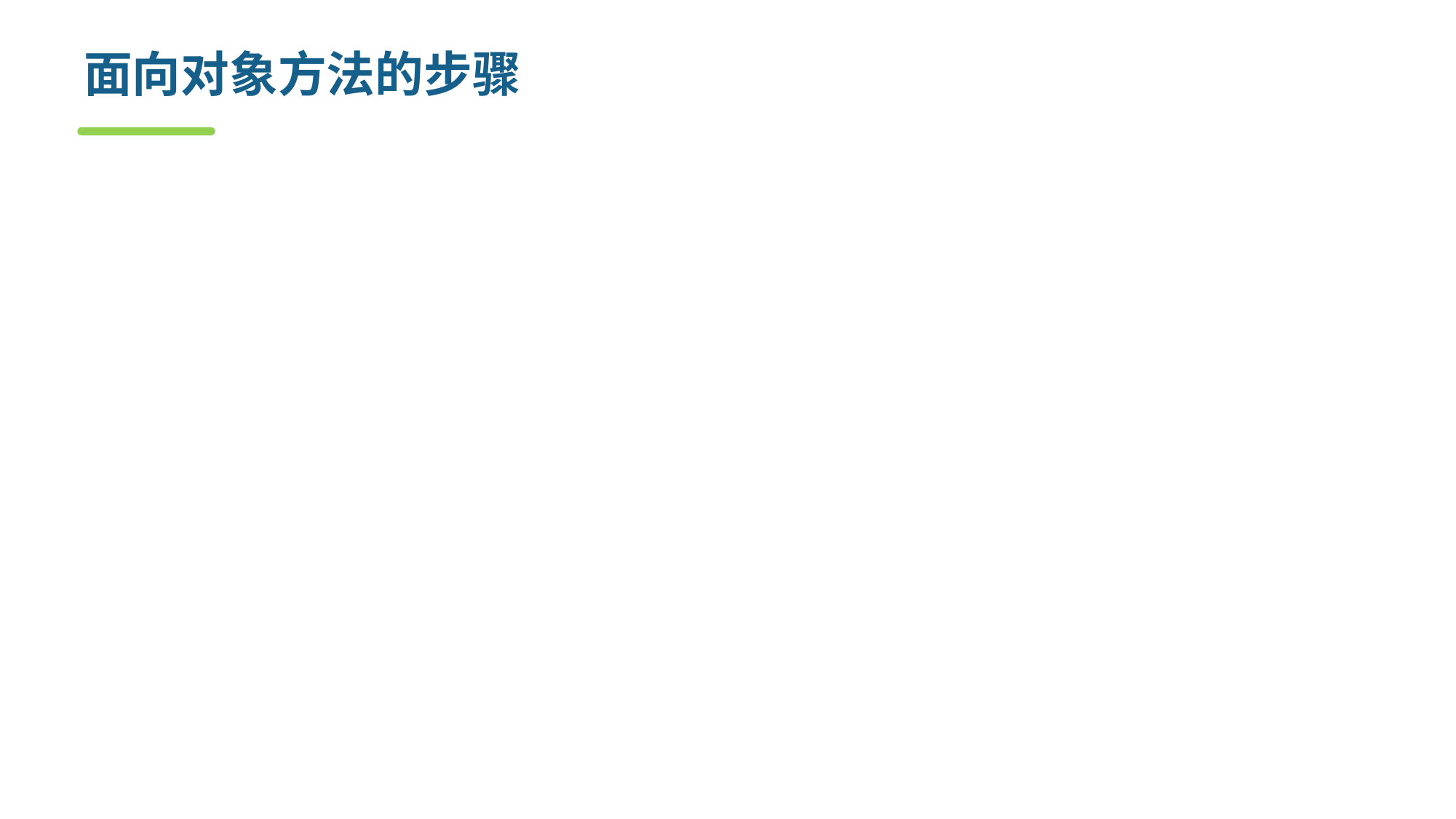

# 面向对象方法的步骤
面向对象分析
Object Oriented Analysis, OOA
面向对象设计
Object Oriented Design, OOD
面向对象编程
Object Oriented Programming, OOP
面向对象测试
Object Oriented Testing, OOT

58